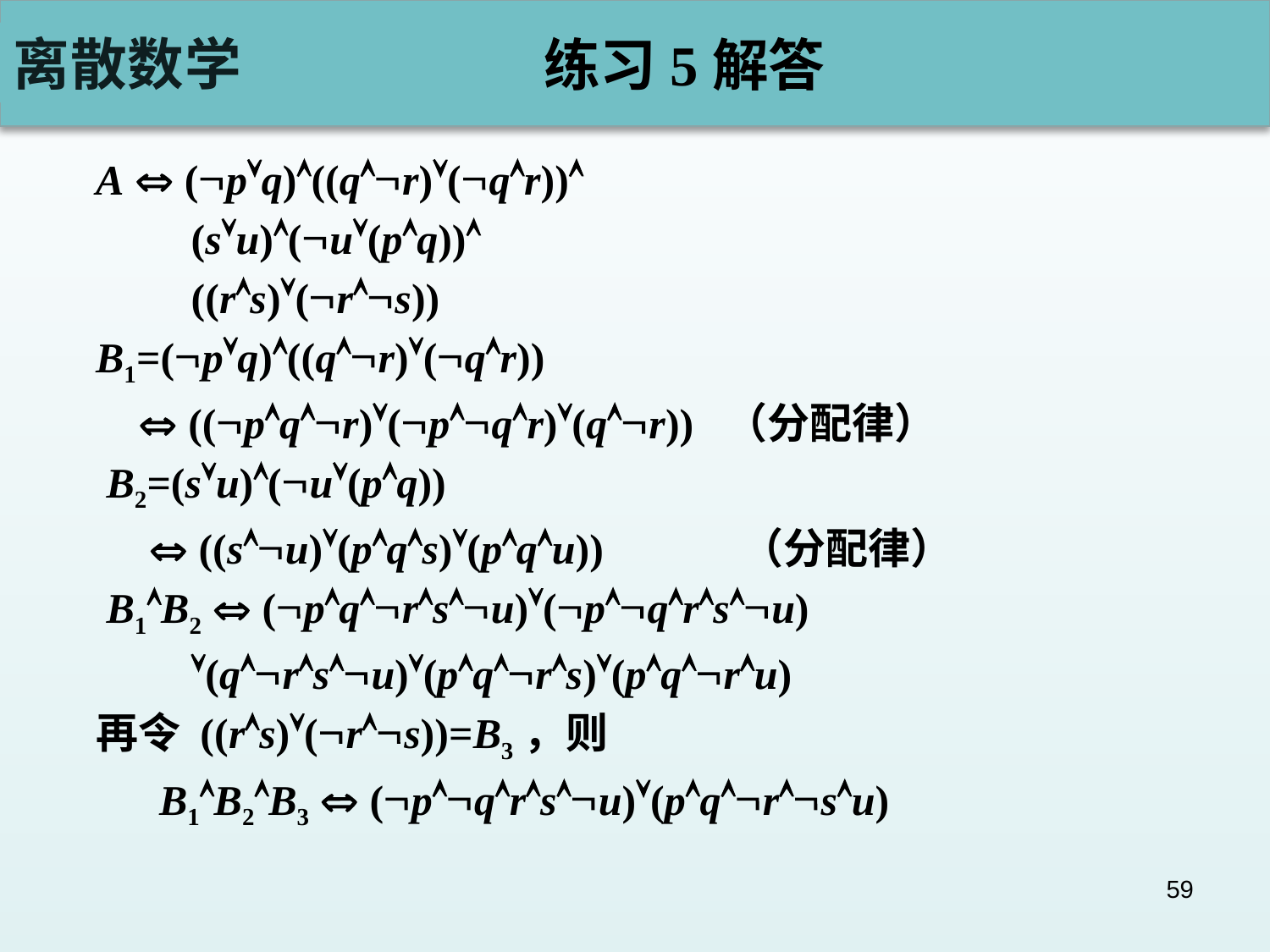

# 练习5解答
A ⇔ (¬p∨q)∧((q∧¬r)∨(¬q∧r))∧
         (s∨u)∧(¬u∨(p∧q))∧
         ((r∧s)∨(¬r∧¬s))
B1=(¬p∨q)∧((q∧¬r)∨(¬q∧r))
    ⇔ ((¬p∧q∧¬r)∨(¬p∧¬q∧r)∨(q∧¬r))  （分配律）
 B2=(s∨u)∧(¬u∨(p∧q))
     ⇔ ((s∧¬u)∨(p∧q∧s)∨(p∧q∧u))            （分配律）
 B1∧B2 ⇔ (¬p∧q∧¬r∧s∧¬u)∨(¬p∧¬q∧r∧s∧¬u)
         ∨(q∧¬r∧s∧¬u)∨(p∧q∧¬r∧s)∨(p∧q∧¬r∧u)
再令 ((r∧s)∨(¬r∧¬s))=B3，则
      B1∧B2∧B3 ⇔ (¬p∧¬q∧r∧s∧¬u)∨(p∧q∧¬r∧¬s∧u)

59